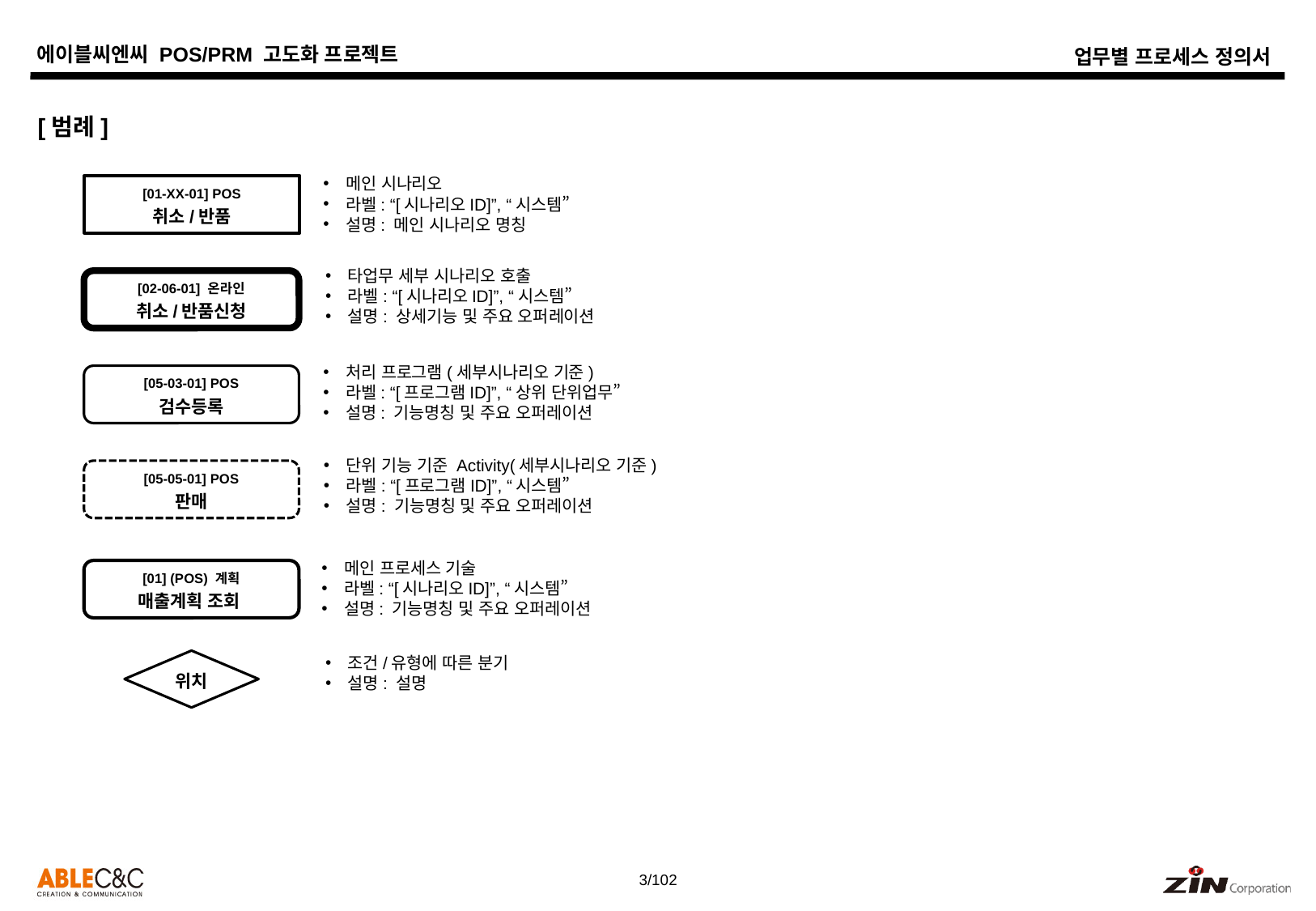

[범례]
메인 시나리오
라벨: “[시나리오ID]”, “시스템”
설명: 메인 시나리오 명칭
[01-XX-01] POS
취소/반품
타업무 세부 시나리오 호출
라벨: “[시나리오ID]”, “시스템”
설명: 상세기능 및 주요 오퍼레이션
[02-06-01] 온라인
취소/반품신청
처리 프로그램(세부시나리오 기준)
라벨: “[프로그램ID]”, “상위 단위업무”
설명: 기능명칭 및 주요 오퍼레이션
[05-03-01] POS
검수등록
단위 기능 기준 Activity(세부시나리오 기준)
라벨: “[프로그램ID]”, “시스템”
설명: 기능명칭 및 주요 오퍼레이션
[05-05-01] POS
판매
메인 프로세스 기술
라벨: “[시나리오ID]”, “시스템”
설명: 기능명칭 및 주요 오퍼레이션
[01] (POS) 계획
매출계획 조회
조건/유형에 따른 분기
설명: 설명
위치